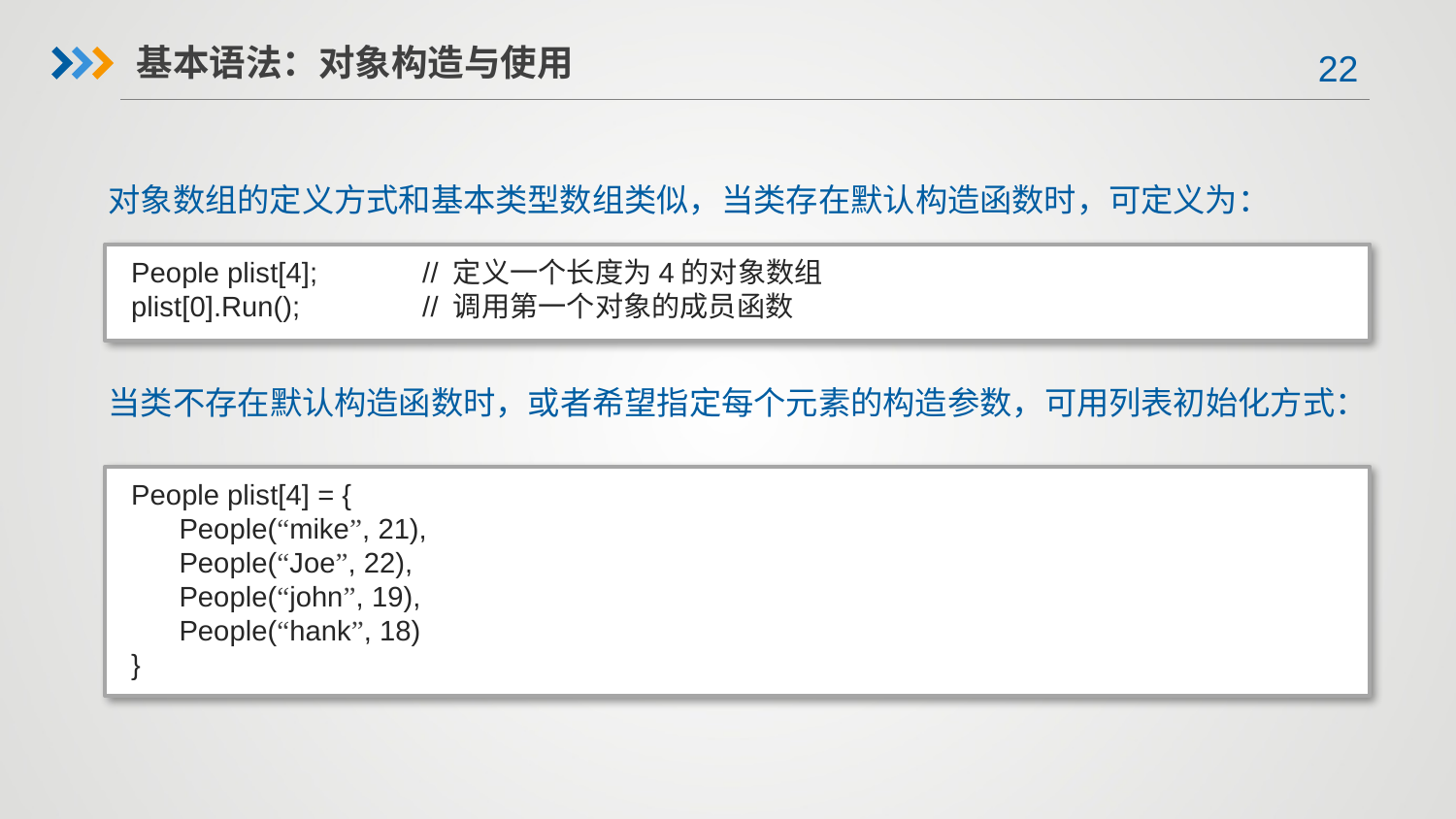

基本语法：对象构造与使用
对象数组的定义方式和基本类型数组类似，当类存在默认构造函数时，可定义为：

People plist[4];	// 定义一个长度为4的对象数组
plist[0].Run();	// 调用第一个对象的成员函数
当类不存在默认构造函数时，或者希望指定每个元素的构造参数，可用列表初始化方式：

People plist[4] = {
      People(“mike”, 21),
      People(“Joe”, 22),
      People(“john”, 19),
      People(“hank”, 18)
}